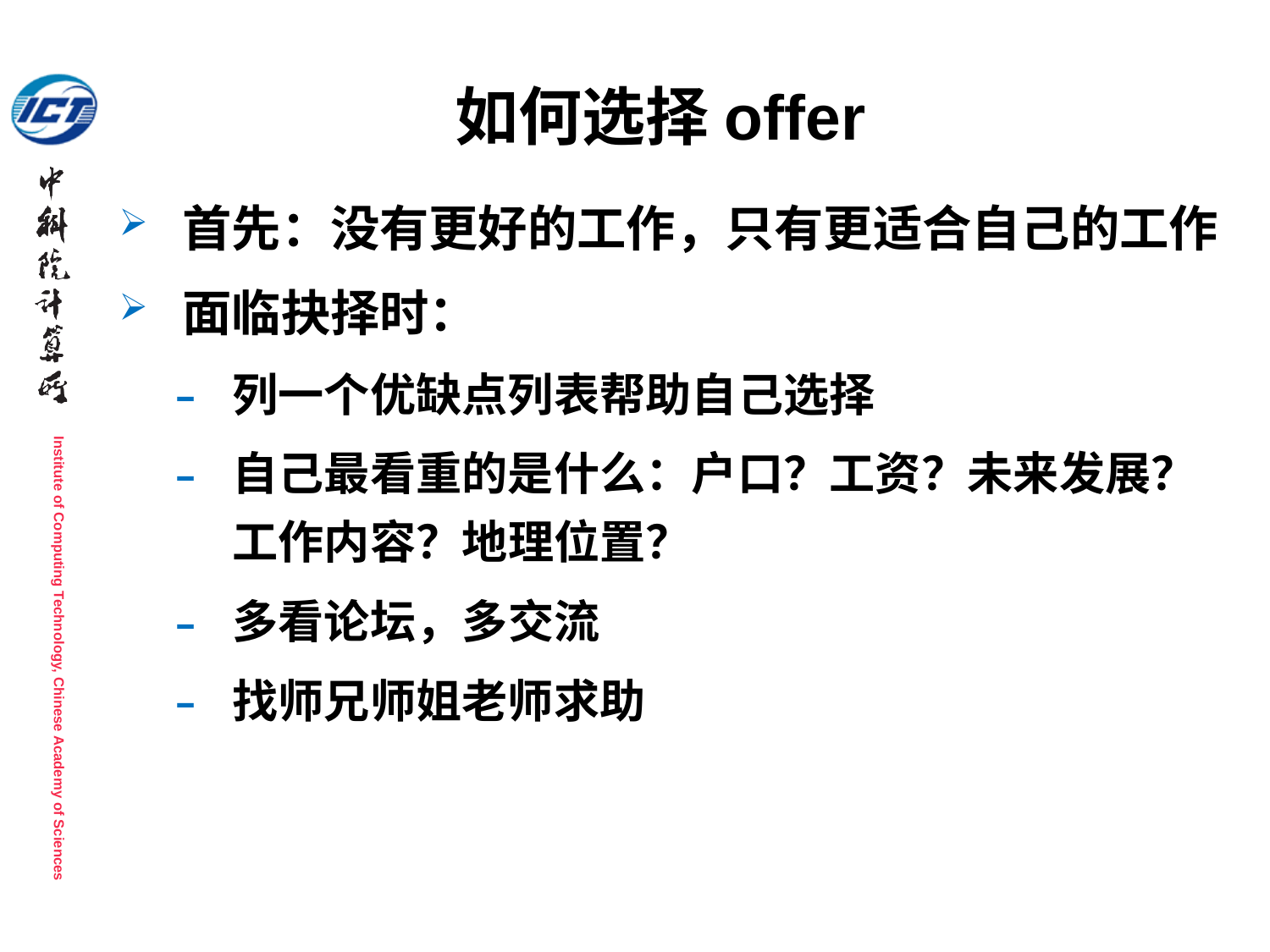

# 如何选择offer
首先：没有更好的工作，只有更适合自己的工作
面临抉择时：
列一个优缺点列表帮助自己选择
自己最看重的是什么：户口？工资？未来发展？工作内容？地理位置？
多看论坛，多交流
找师兄师姐老师求助